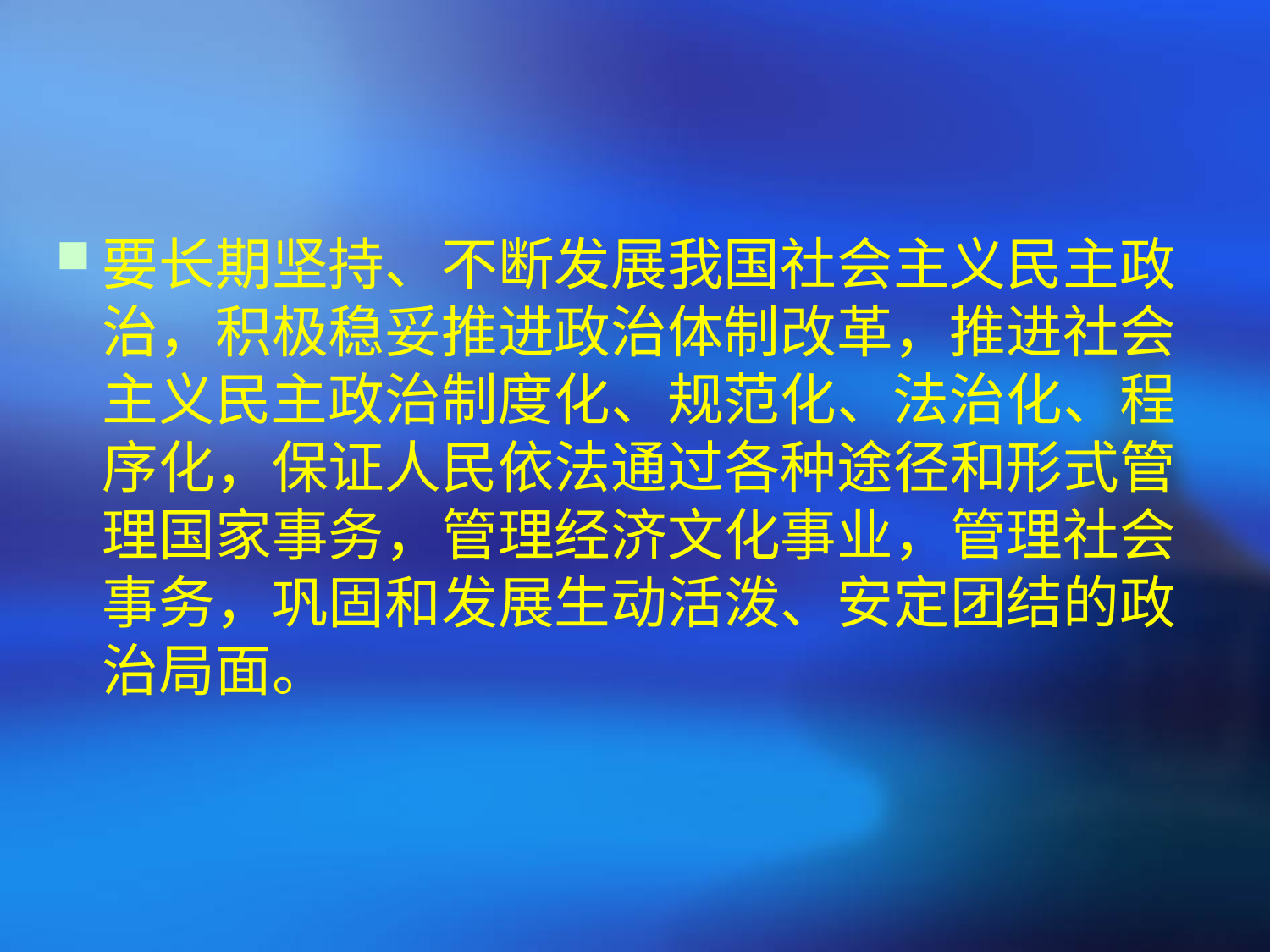

要长期坚持、不断发展我国社会主义民主政治，积极稳妥推进政治体制改革，推进社会主义民主政治制度化、规范化、法治化、程序化，保证人民依法通过各种途径和形式管理国家事务，管理经济文化事业，管理社会事务，巩固和发展生动活泼、安定团结的政治局面。